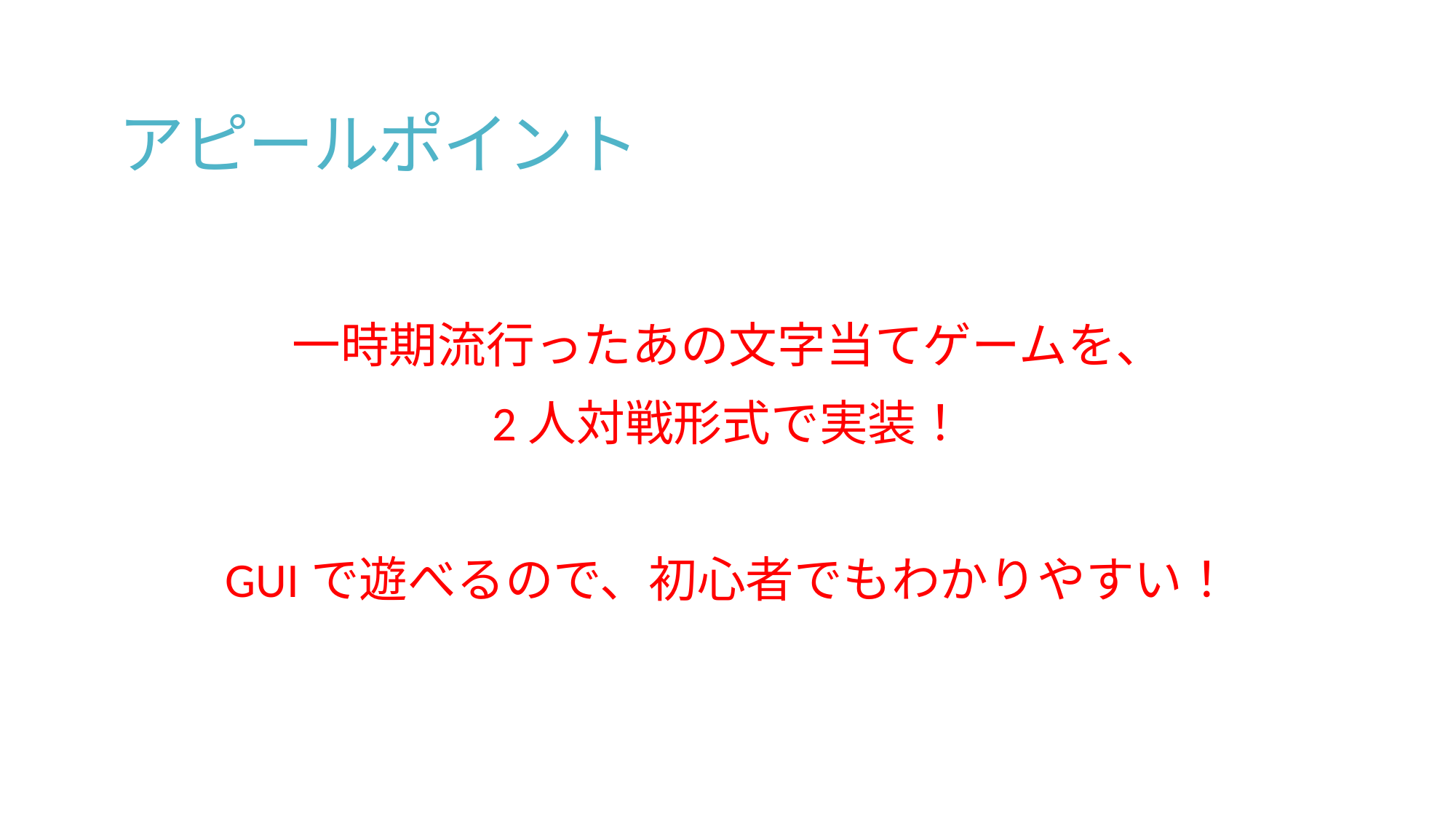

# アピールポイント

一時期流行ったあの文字当てゲームを、
2人対戦形式で実装！

GUIで遊べるので、初心者でもわかりやすい！